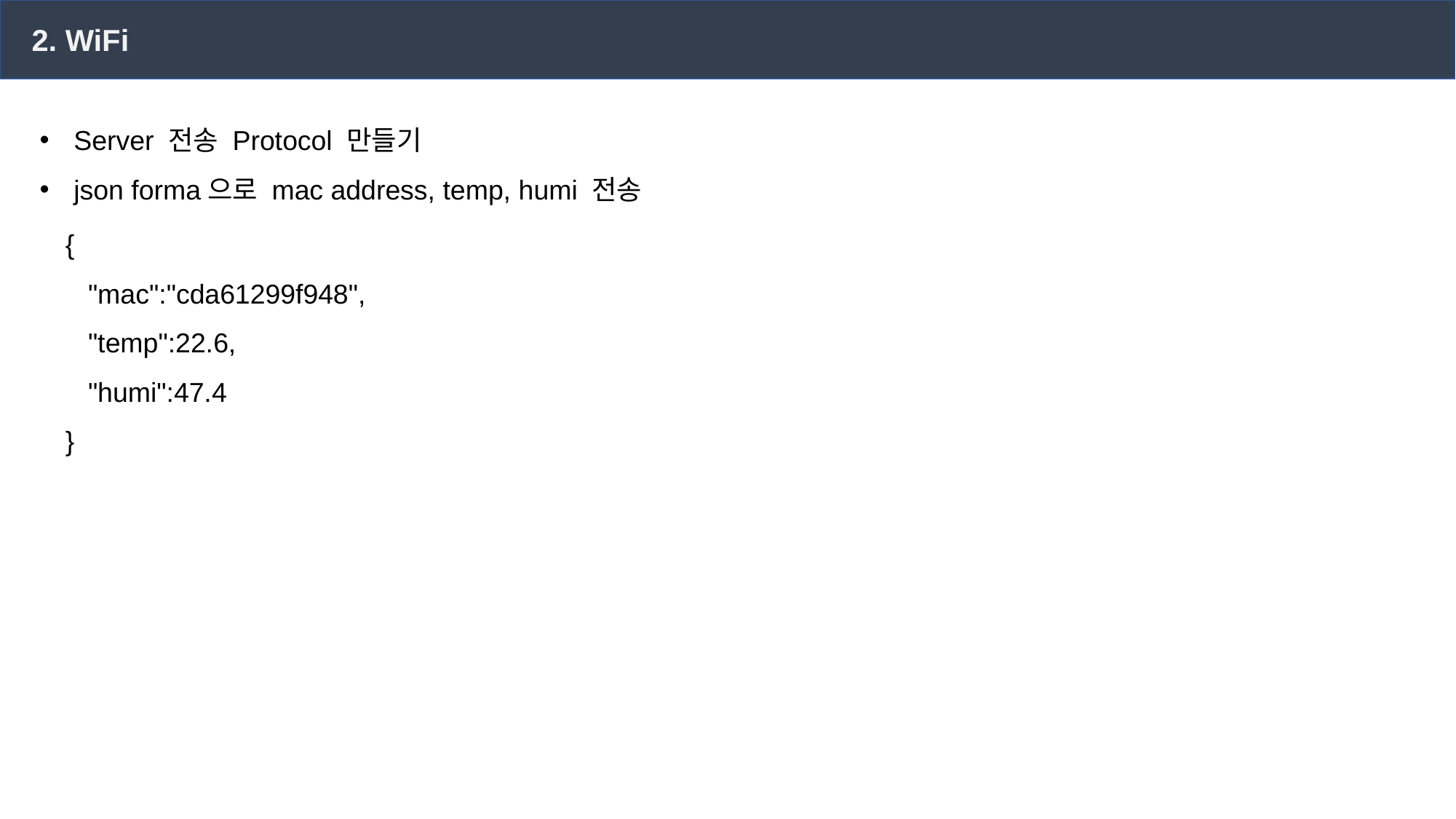

2. WiFi
Server 전송 Protocol 만들기
json forma으로 mac address, temp, humi 전송
{
   "mac":"cda61299f948",
   "temp":22.6,
   "humi":47.4
}